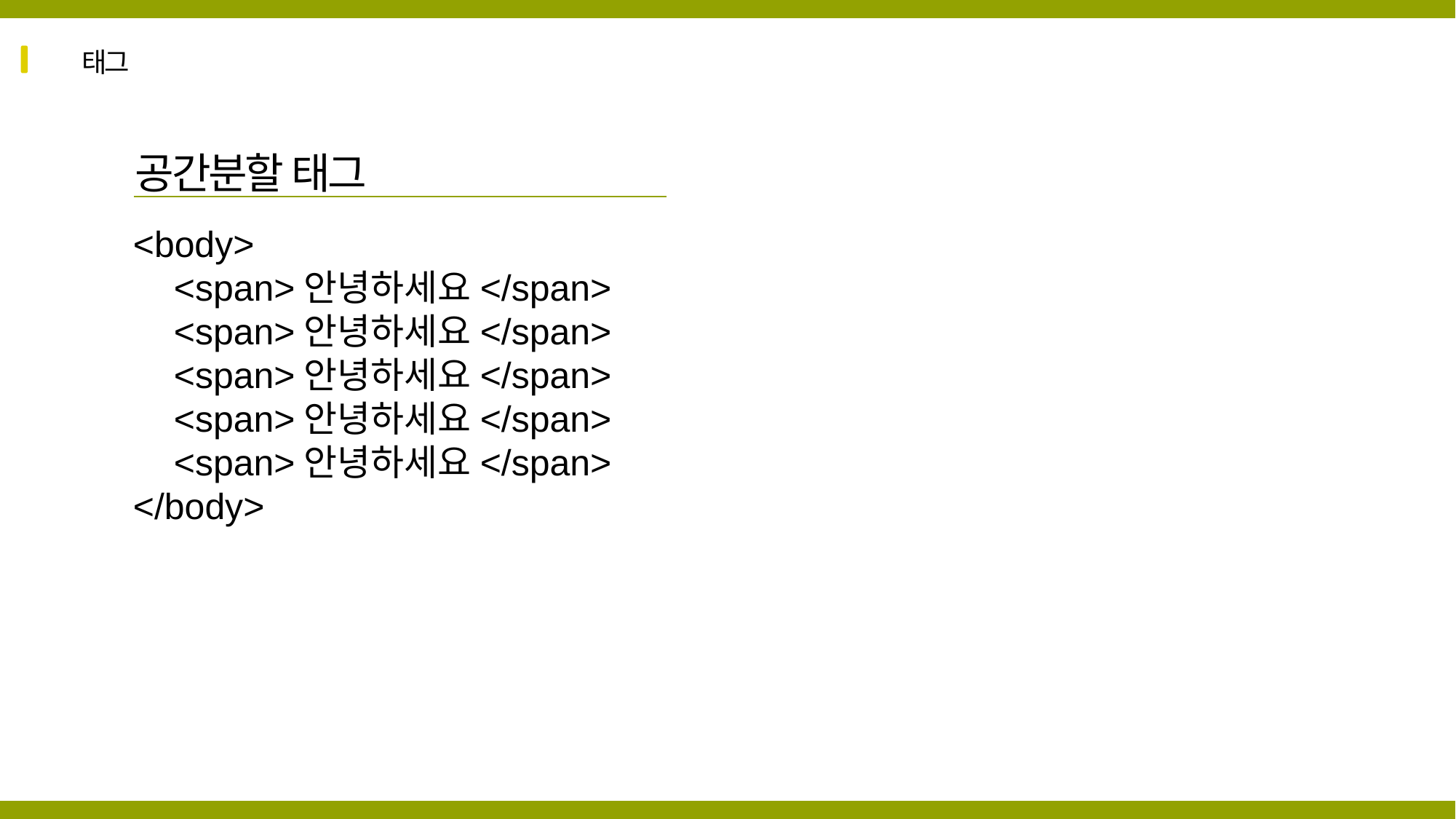

태그

공간분할 태그
<body>
    <span>안녕하세요</span>
    <span>안녕하세요</span>
    <span>안녕하세요</span>
    <span>안녕하세요</span>
    <span>안녕하세요</span>
</body>